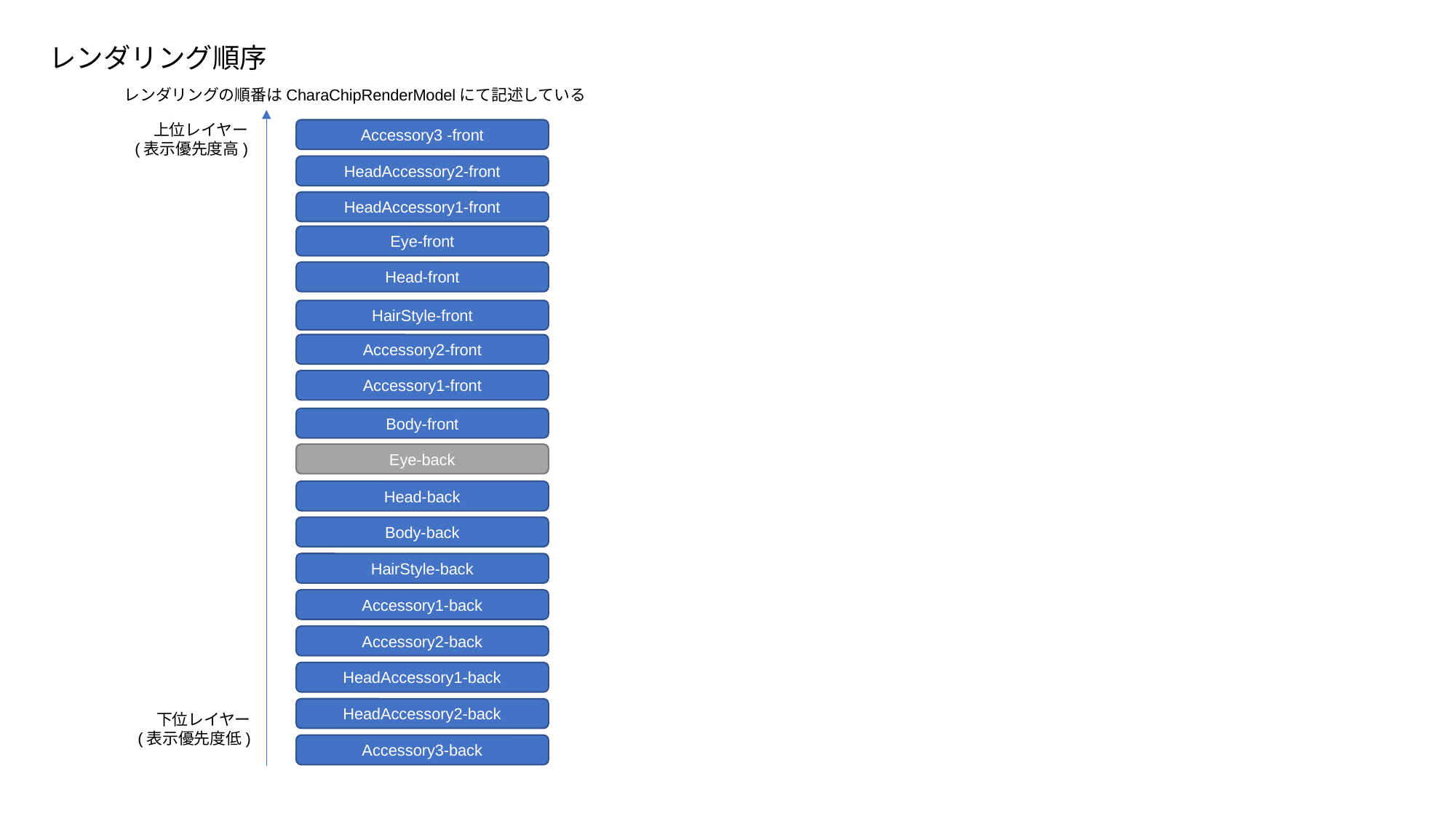

レンダリング順序
レンダリングの順番はCharaChipRenderModelにて記述している
上位レイヤー
(表示優先度高)
Accessory3 -front
HeadAccessory2-front

HeadAccessory1-front
Eye-front
Head-front
HairStyle-front
Accessory2-front
Accessory1-front
Body-front
Eye-back
Head-back
Body-back
HairStyle-back
Accessory1-back
Accessory2-back
HeadAccessory1-back
HeadAccessory2-back
下位レイヤー
(表示優先度低)
Accessory3-back